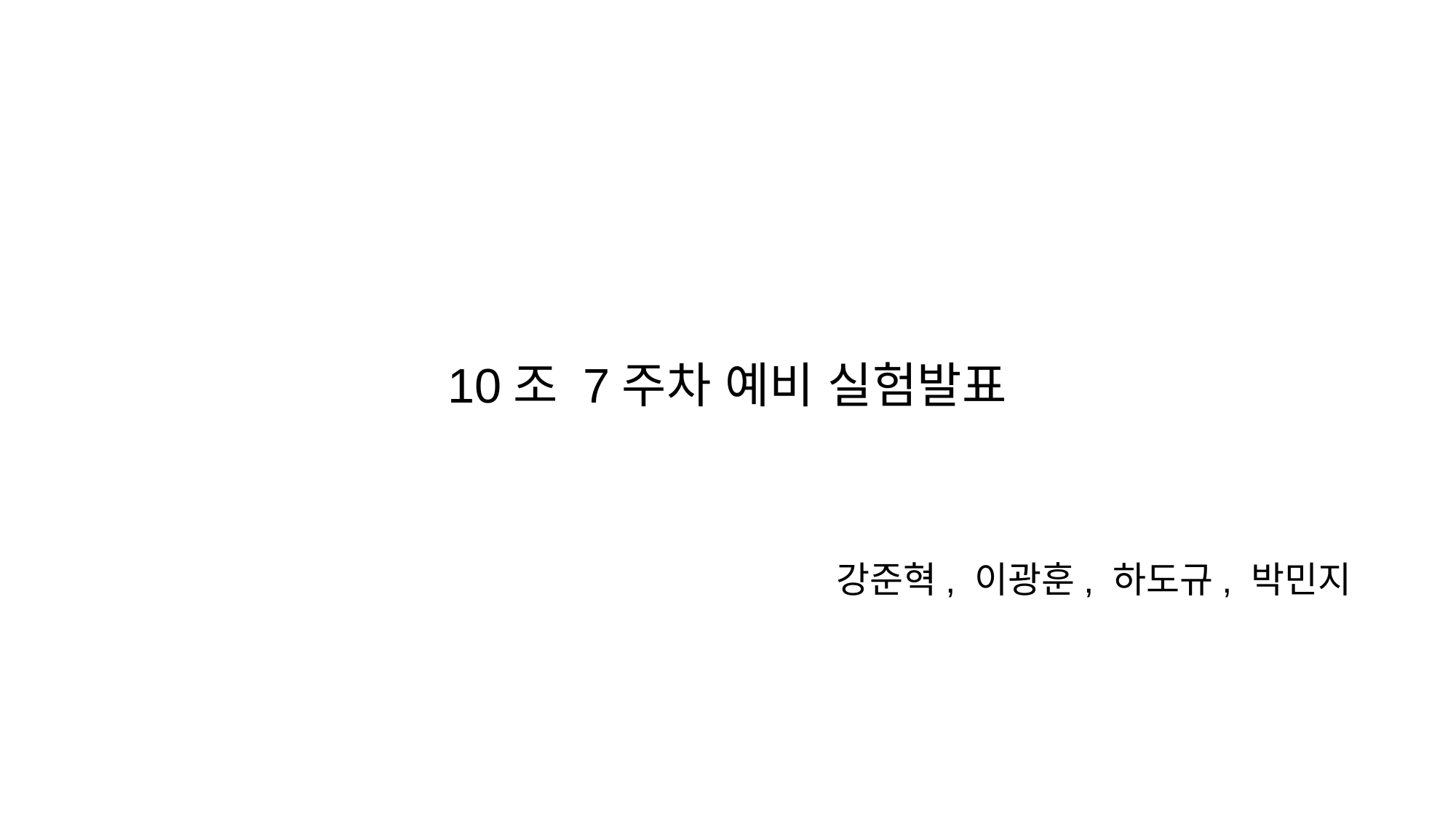

# 10조 7주차 예비 실험발표
강준혁, 이광훈, 하도규, 박민지